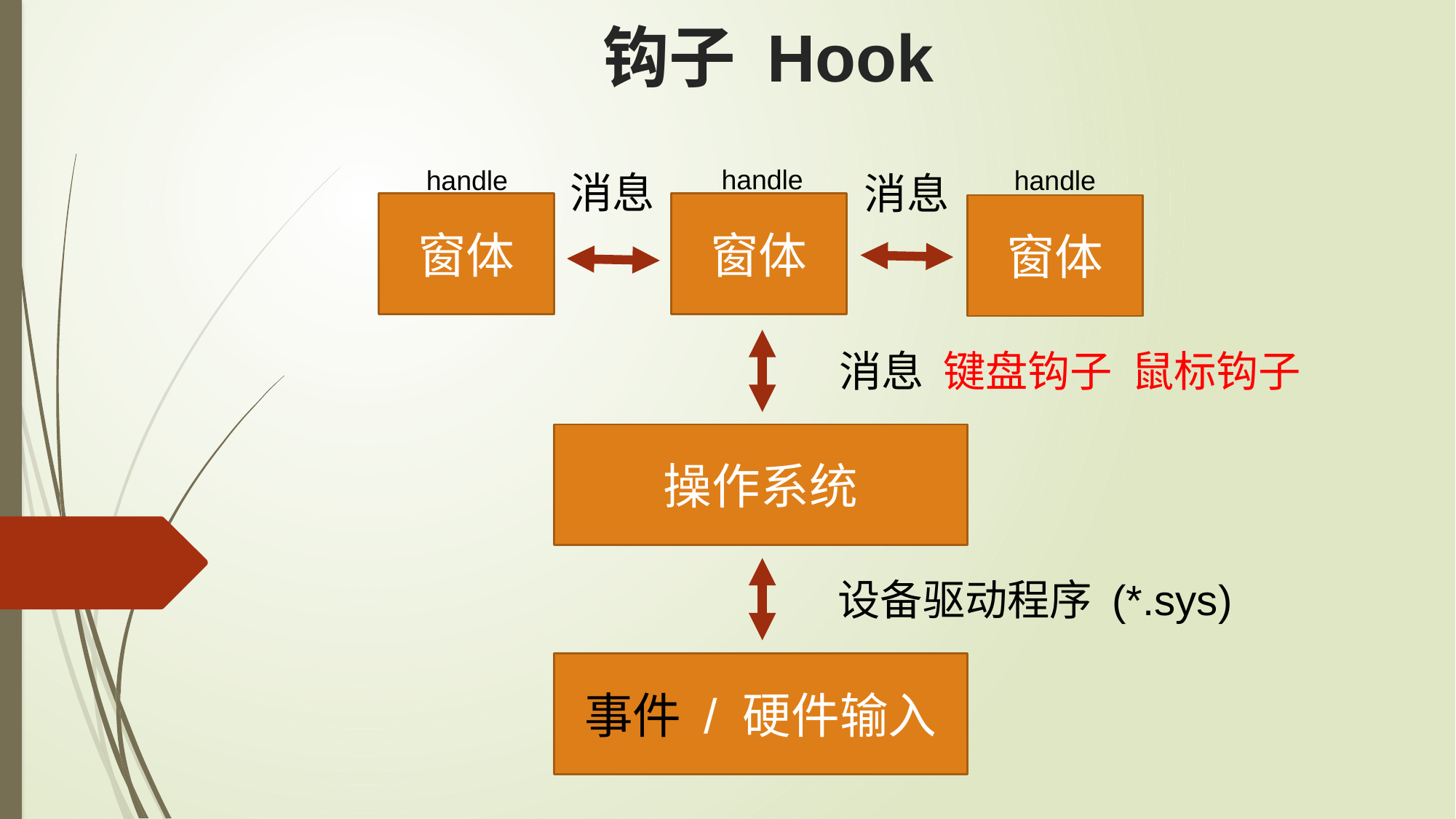

钩子 Hook
handle
handle
handle
消息
消息
窗体
窗体
窗体
消息  键盘钩子  鼠标钩子
操作系统
设备驱动程序 (*.sys)
事件 / 硬件输入